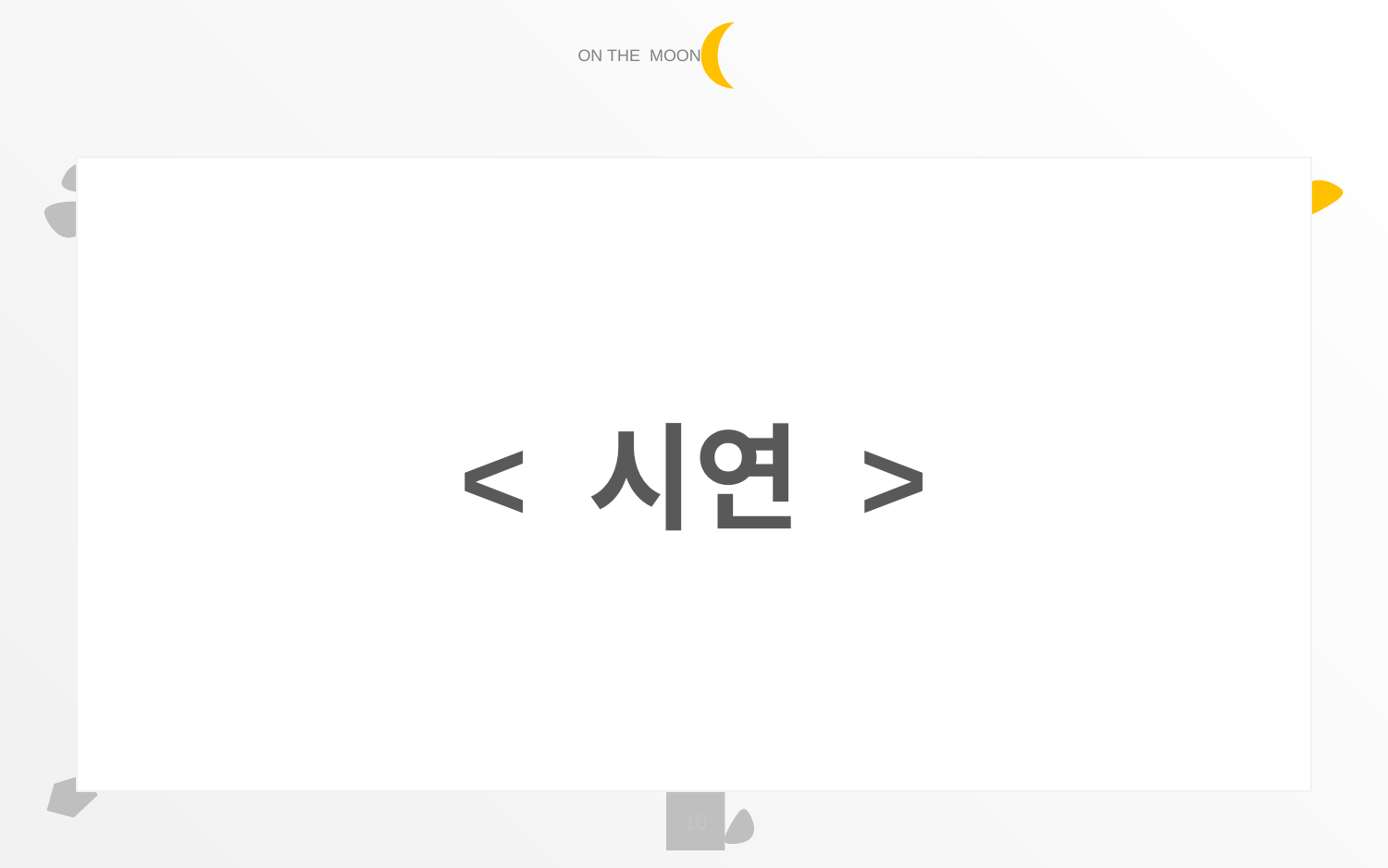

# ON THE  MOON
< 시연 >

10